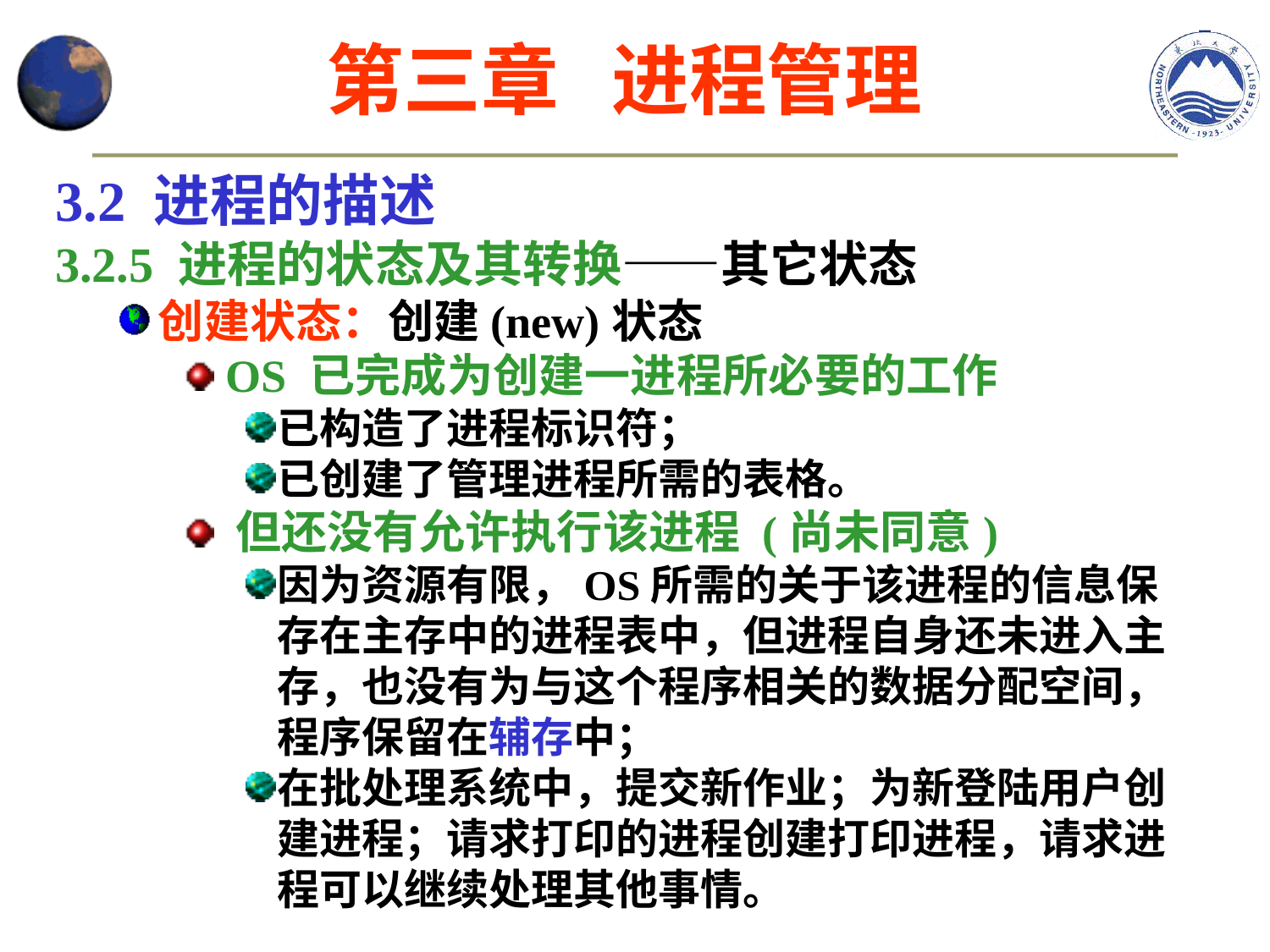

第三章   进程管理
3.2 进程的描述
3.2.5 进程的状态及其转换——其它状态
创建状态：创建(new)状态
 OS 已完成为创建一进程所必要的工作
已构造了进程标识符；
已创建了管理进程所需的表格。
 但还没有允许执行该进程 (尚未同意)
因为资源有限，OS所需的关于该进程的信息保存在主存中的进程表中，但进程自身还未进入主存，也没有为与这个程序相关的数据分配空间，程序保留在辅存中；
在批处理系统中，提交新作业；为新登陆用户创建进程；请求打印的进程创建打印进程，请求进程可以继续处理其他事情。